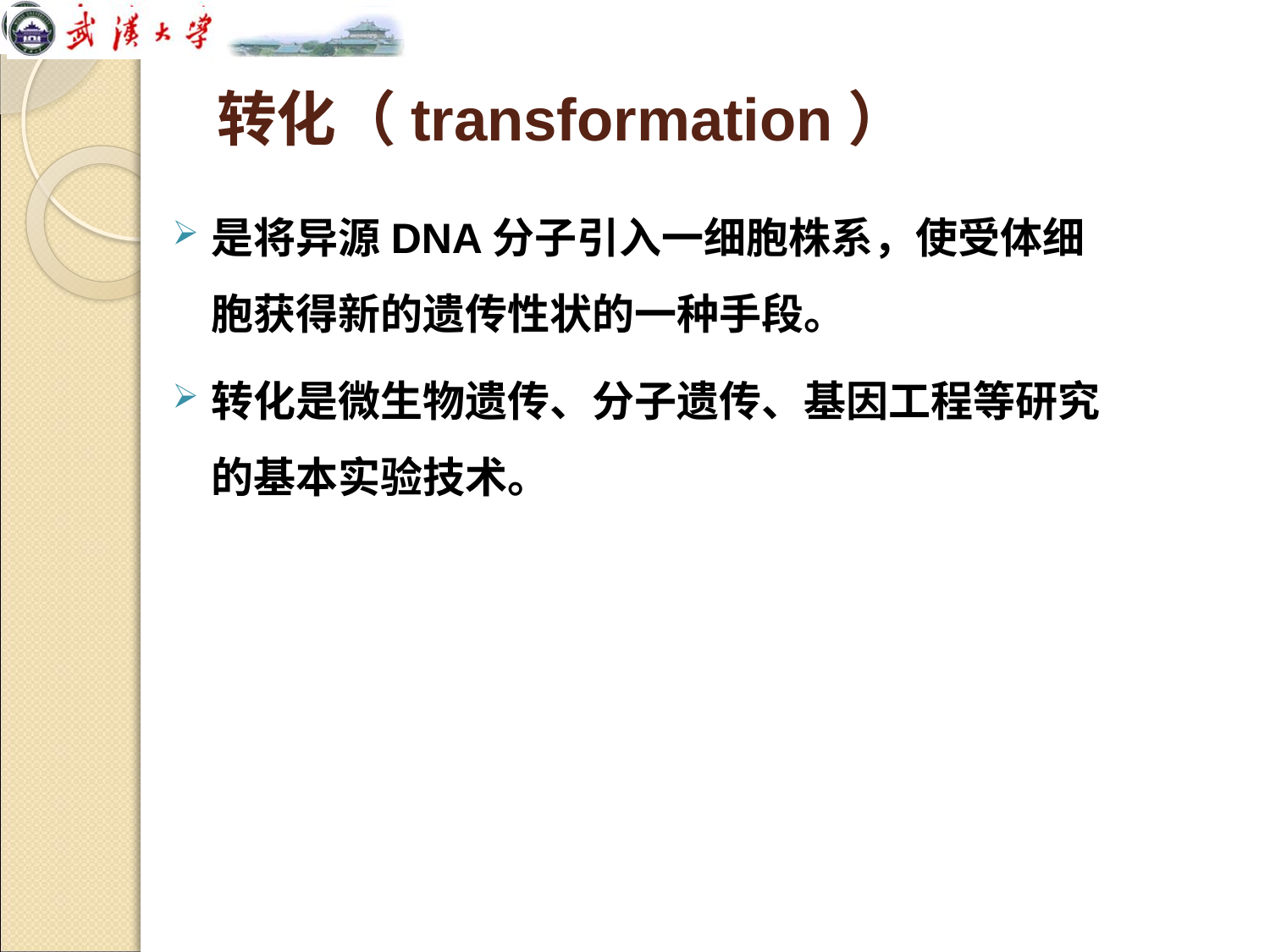

# 转化（transformation）

是将异源DNA分子引入一细胞株系，使受体细胞获得新的遗传性状的一种手段。
转化是微生物遗传、分子遗传、基因工程等研究的基本实验技术。